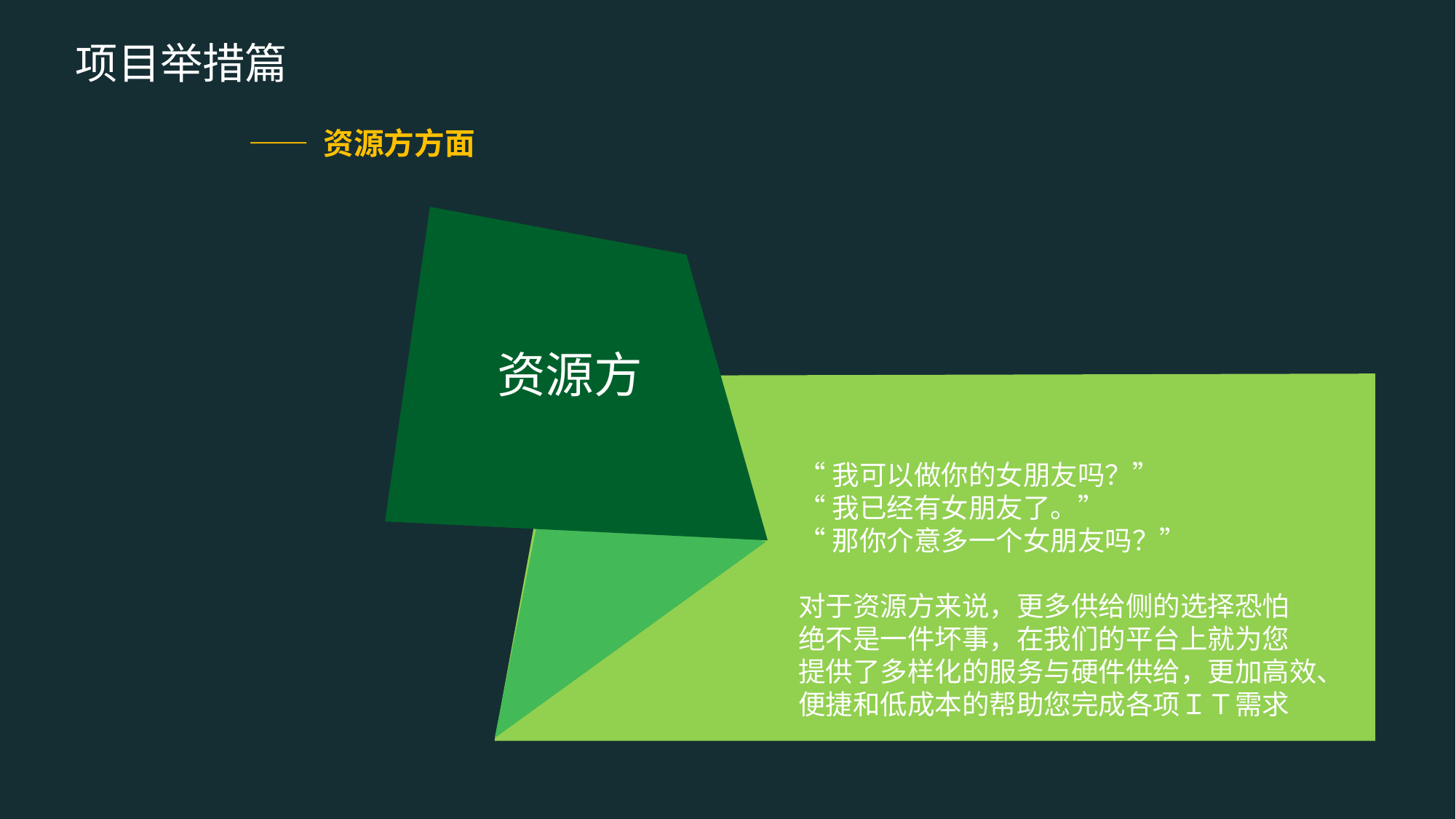

项目举措篇

                         —— 资源方方面
资源方

“我可以做你的女朋友吗？”
“我已经有女朋友了。”
“那你介意多一个女朋友吗？”

对于资源方来说，更多供给侧的选择恐怕
绝不是一件坏事，在我们的平台上就为您
提供了多样化的服务与硬件供给，更加高效、
便捷和低成本的帮助您完成各项ＩＴ需求